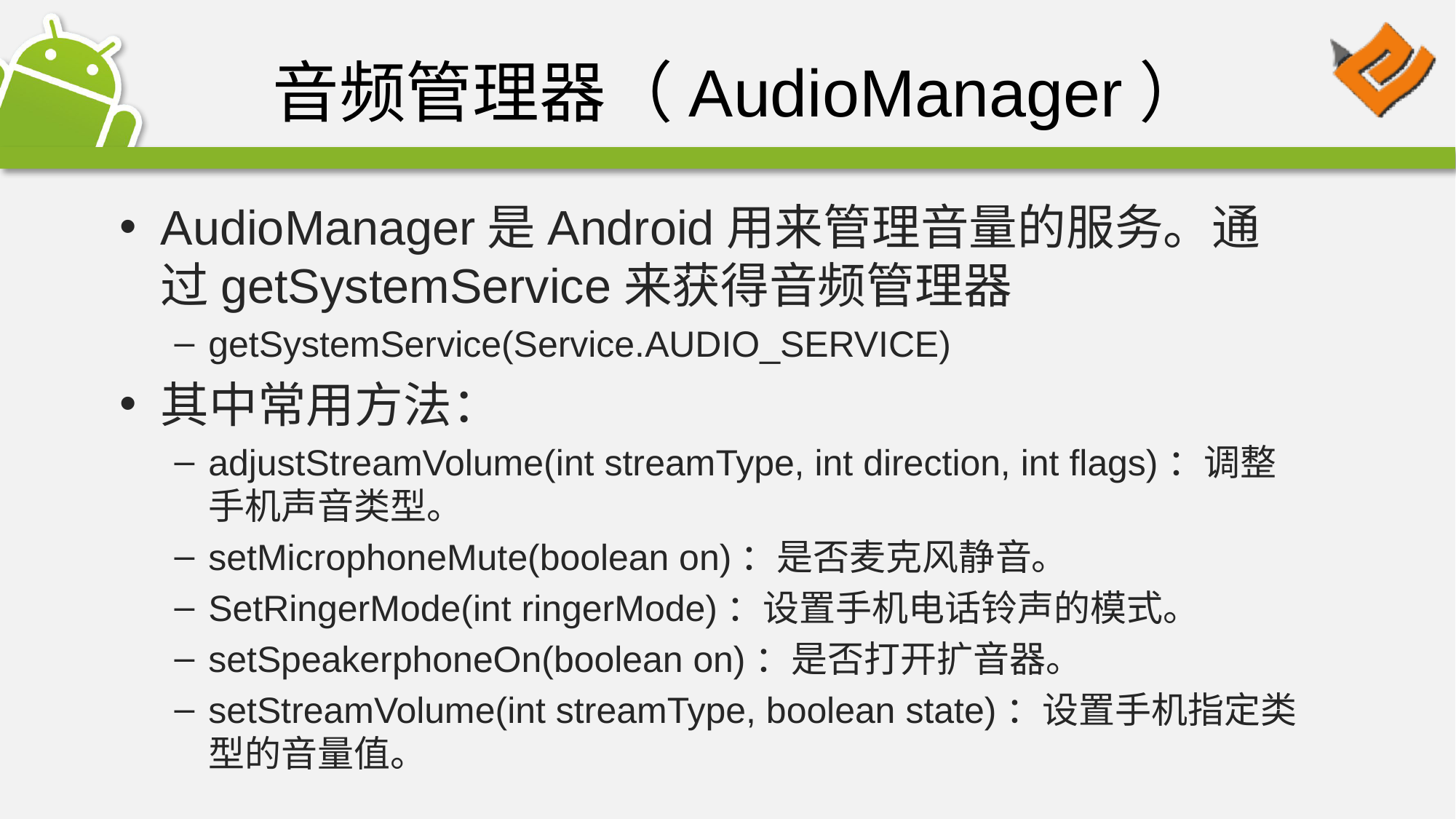

# 音频管理器（AudioManager）
AudioManager是Android用来管理音量的服务。通过getSystemService来获得音频管理器
getSystemService(Service.AUDIO_SERVICE)
其中常用方法：
adjustStreamVolume(int streamType, int direction, int flags)：调整手机声音类型。
setMicrophoneMute(boolean on)：是否麦克风静音。
SetRingerMode(int ringerMode)：设置手机电话铃声的模式。
setSpeakerphoneOn(boolean on)：是否打开扩音器。
setStreamVolume(int streamType, boolean state)：设置手机指定类型的音量值。